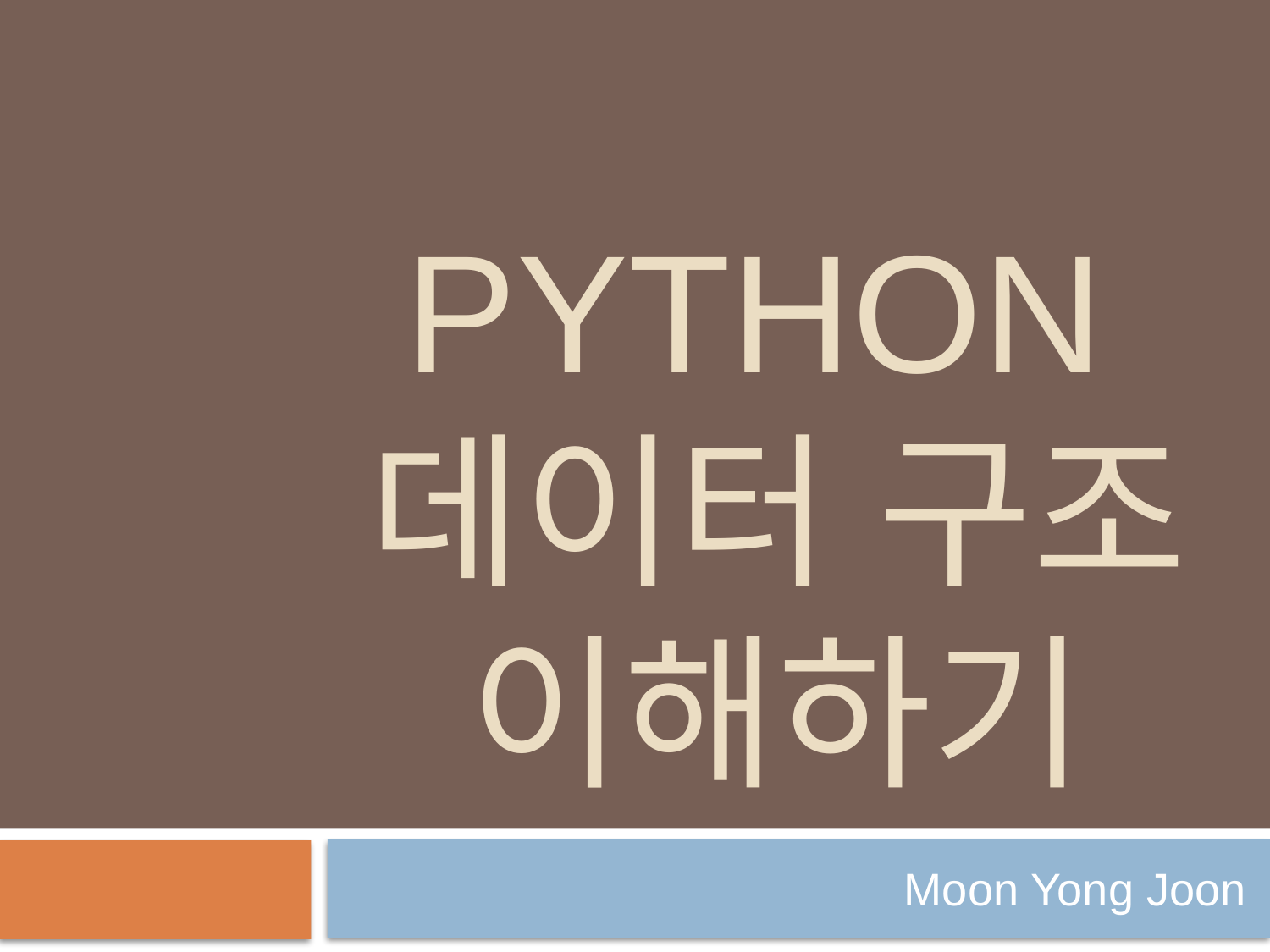

# Python 데이터 구조 이해하기
Moon Yong Joon